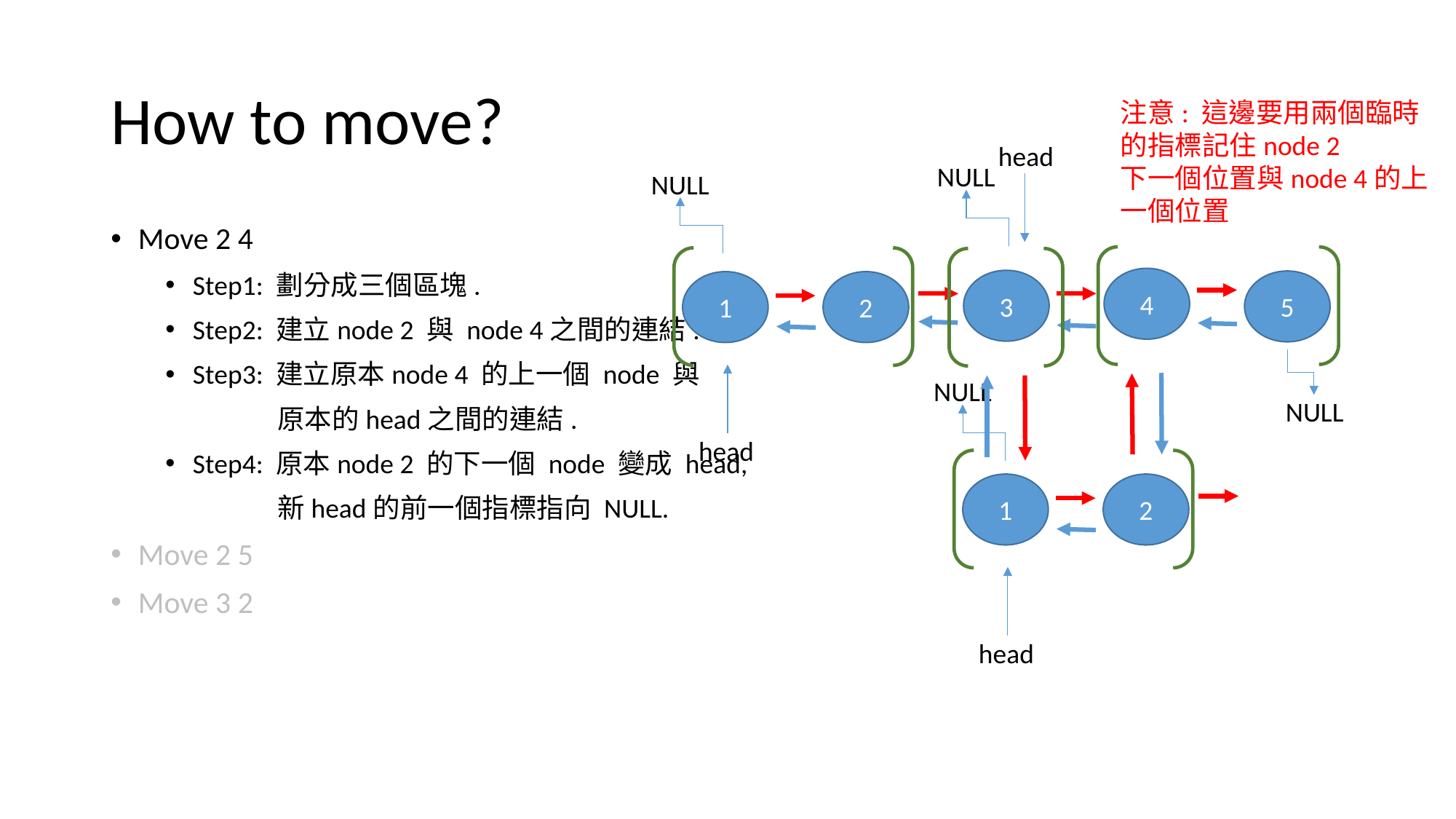

# How to move?
注意: 這邊要用兩個臨時
的指標記住node 2
下一個位置與node 4的上
一個位置
head
NULL
NULL
Move 2 4
Step1: 劃分成三個區塊.
Step2: 建立node 2 與 node 4之間的連結.
Step3: 建立原本node 4 的上一個 node 與
                 原本的head之間的連結.
Step4: 原本node 2 的下一個 node 變成 head,
                 新head的前一個指標指向 NULL.
Move 2 5
Move 3 2

4
3
5
1
2
NULL
NULL
head

1
2
head